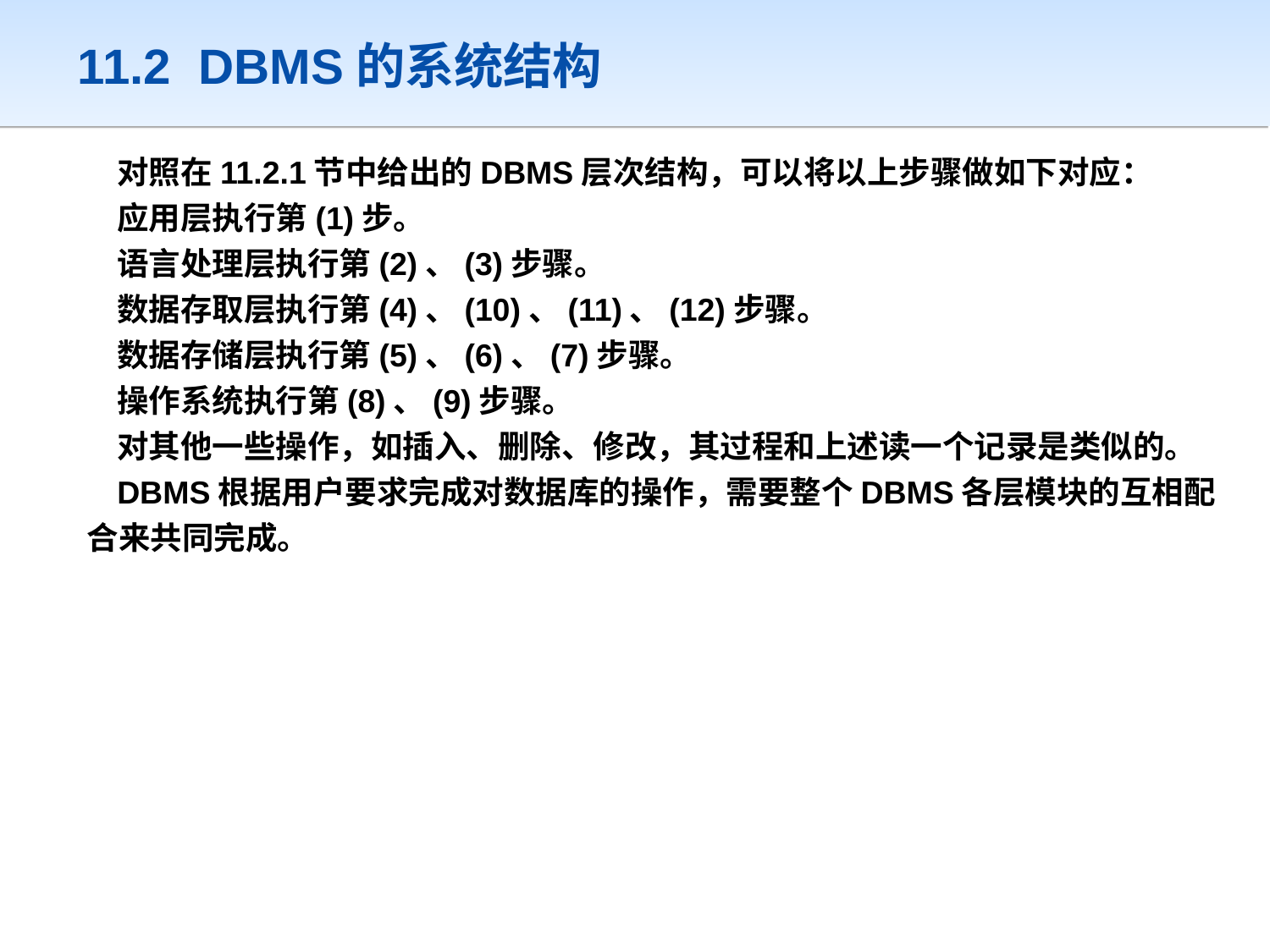

11.2  DBMS的系统结构
对照在11.2.1节中给出的DBMS层次结构，可以将以上步骤做如下对应：
应用层执行第(1)步。
语言处理层执行第(2)、(3)步骤。
数据存取层执行第(4)、(10)、(11)、(12)步骤。
数据存储层执行第(5)、(6)、(7)步骤。
操作系统执行第(8)、(9)步骤。
对其他一些操作，如插入、删除、修改，其过程和上述读一个记录是类似的。
DBMS根据用户要求完成对数据库的操作，需要整个DBMS各层模块的互相配合来共同完成。